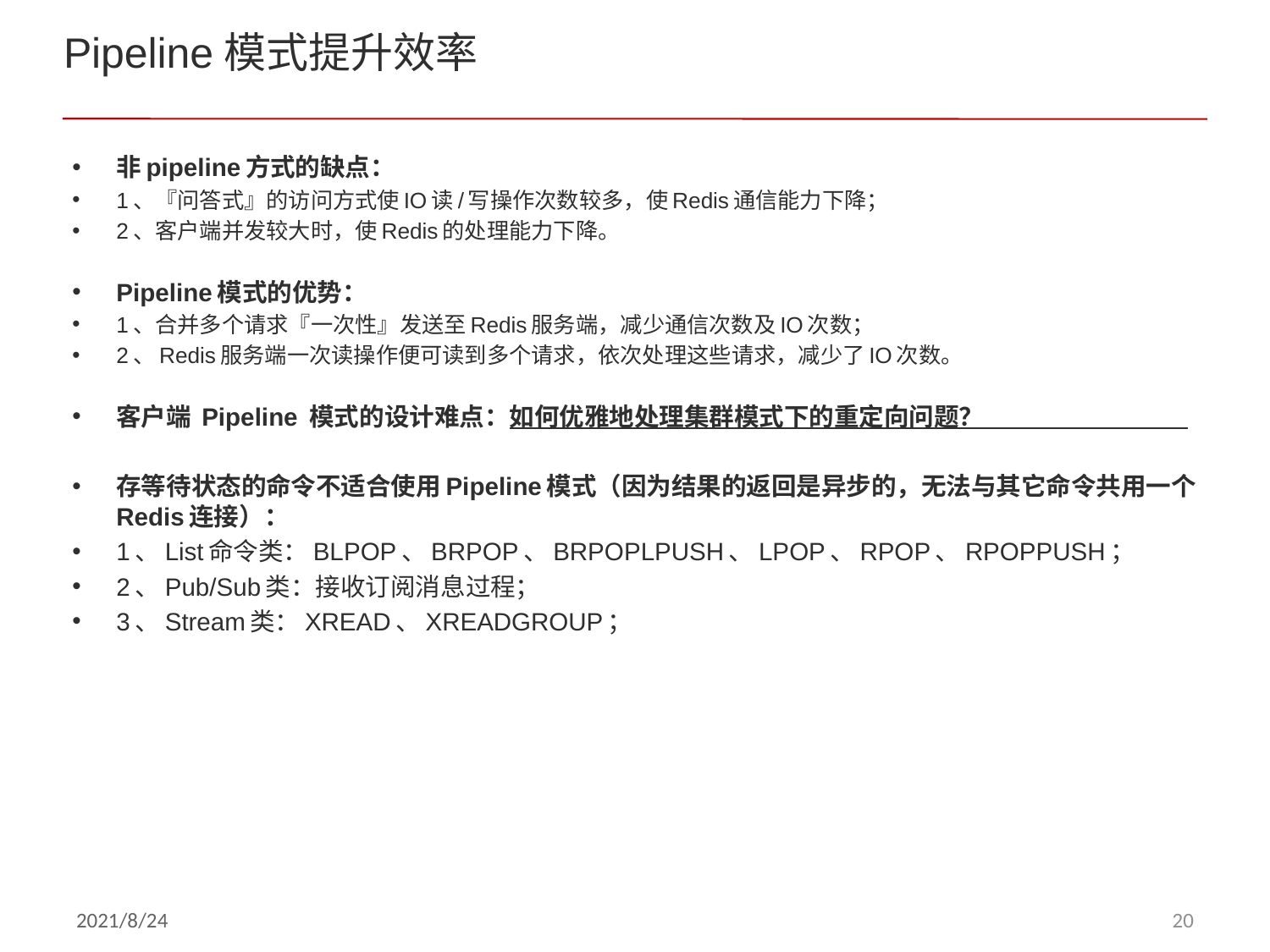

# Pipeline模式提升效率
非pipeline方式的缺点：
1、『问答式』的访问方式使IO读/写操作次数较多，使Redis通信能力下降；
2、客户端并发较大时，使Redis的处理能力下降。

Pipeline模式的优势：
1、合并多个请求『一次性』发送至Redis服务端，减少通信次数及IO次数；
2、Redis服务端一次读操作便可读到多个请求，依次处理这些请求，减少了IO次数。

客户端 Pipeline 模式的设计难点：如何优雅地处理集群模式下的重定向问题？

存等待状态的命令不适合使用Pipeline模式（因为结果的返回是异步的，无法与其它命令共用一个Redis连接）：
1、List命令类：BLPOP、BRPOP、BRPOPLPUSH、LPOP、RPOP、RPOPPUSH；
2、Pub/Sub类：接收订阅消息过程；
3、Stream类：XREAD、XREADGROUP；